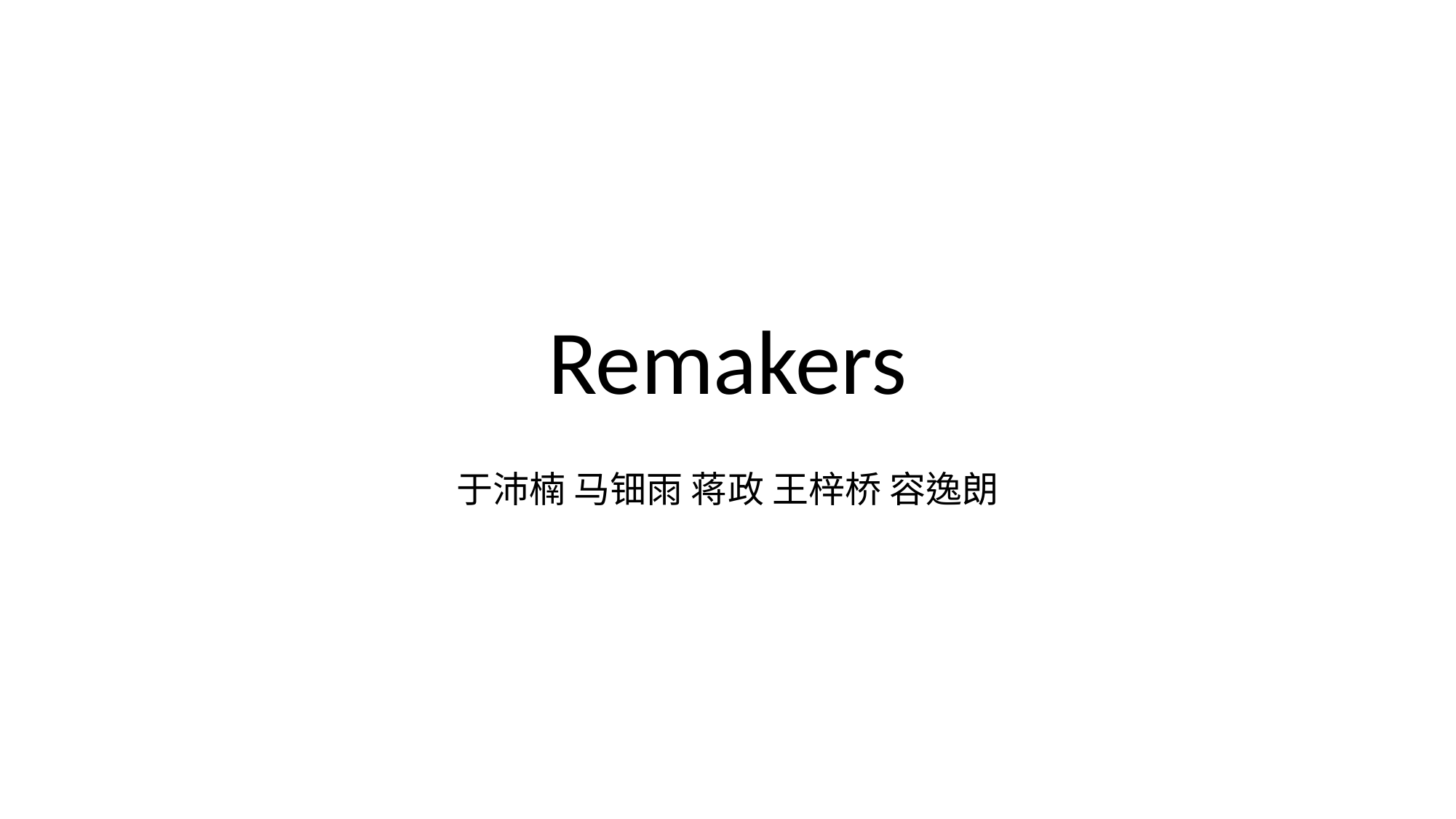

# Remakers
于沛楠 马钿雨 蒋政 王梓桥 容逸朗